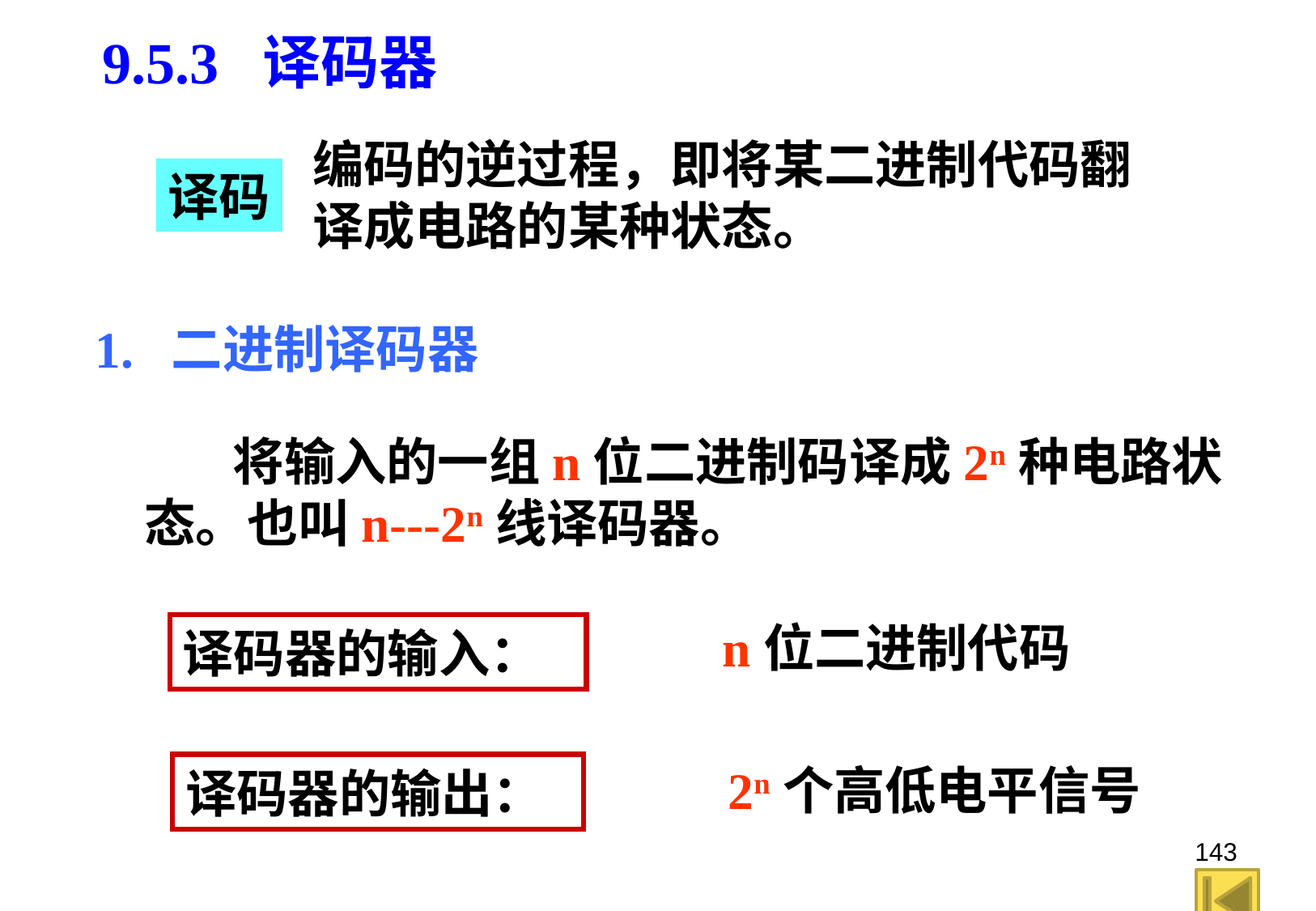

9.5.3  译码器
编码的逆过程，即将某二进制代码翻译成电路的某种状态。
译码
1.  二进制译码器
将输入的一组n位二进制码译成2n种电路状态。也叫n---2n线译码器。
n位二进制代码
译码器的输入：
2n个高低电平信号
译码器的输出：
143